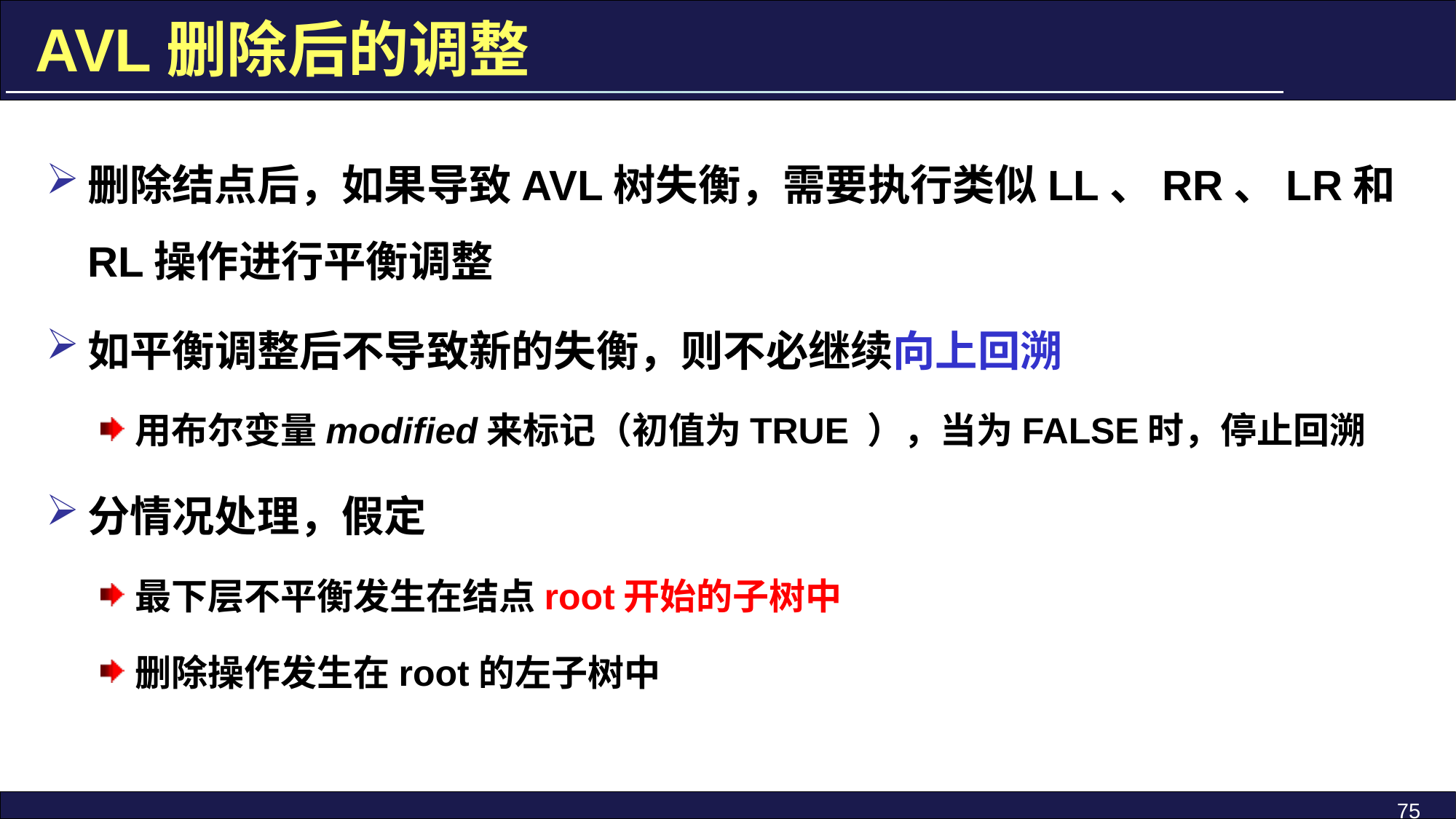

# AVL删除后的调整
删除结点后，如果导致AVL树失衡，需要执行类似LL、RR、LR和RL操作进行平衡调整
如平衡调整后不导致新的失衡，则不必继续向上回溯
用布尔变量modified来标记（初值为TRUE ），当为FALSE时，停止回溯
分情况处理，假定
最下层不平衡发生在结点root开始的子树中
删除操作发生在root的左子树中
75